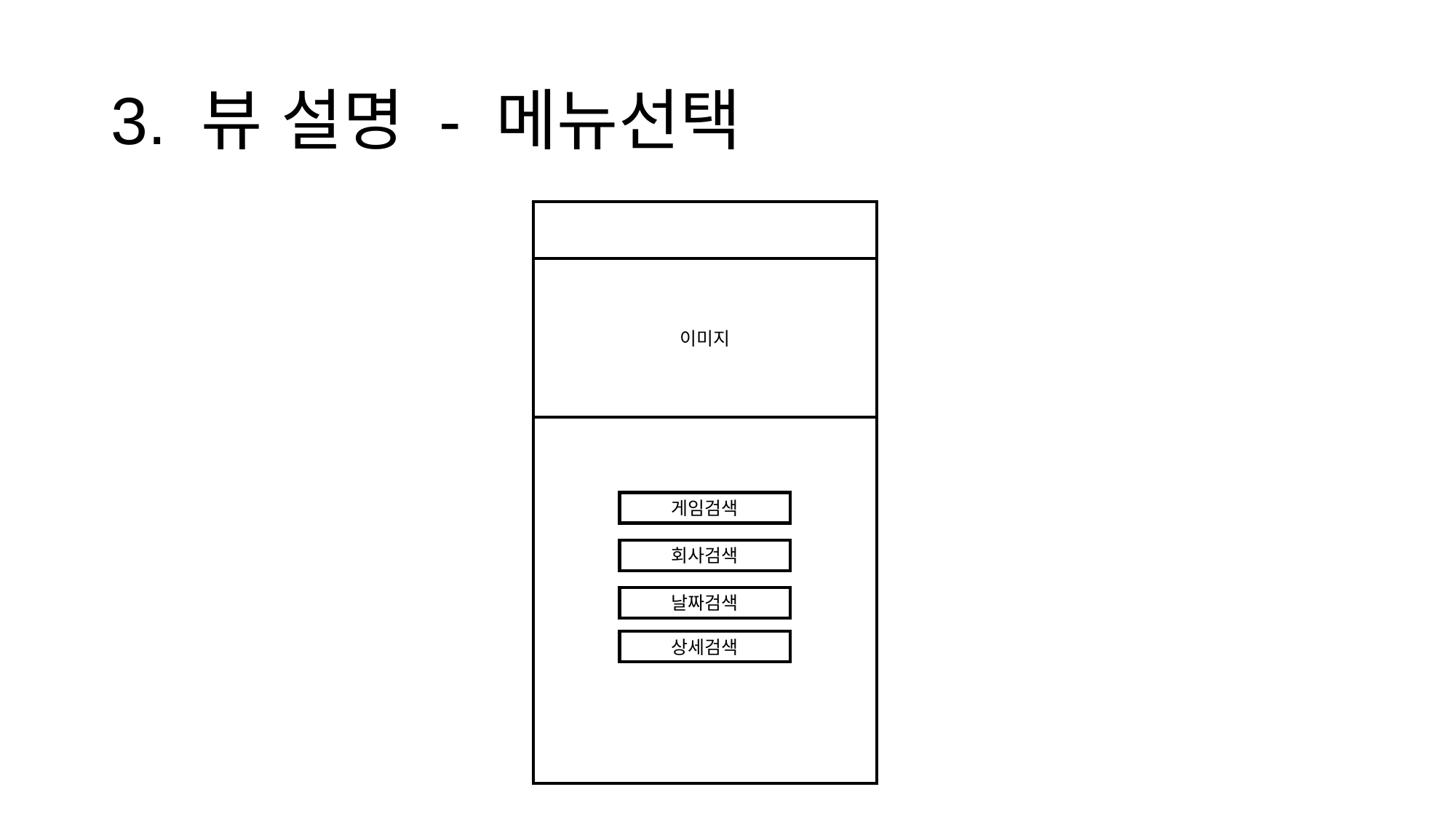

# 3. 뷰 설명 - 메뉴선택

이미지
게임검색
회사검색
날짜검색
상세검색